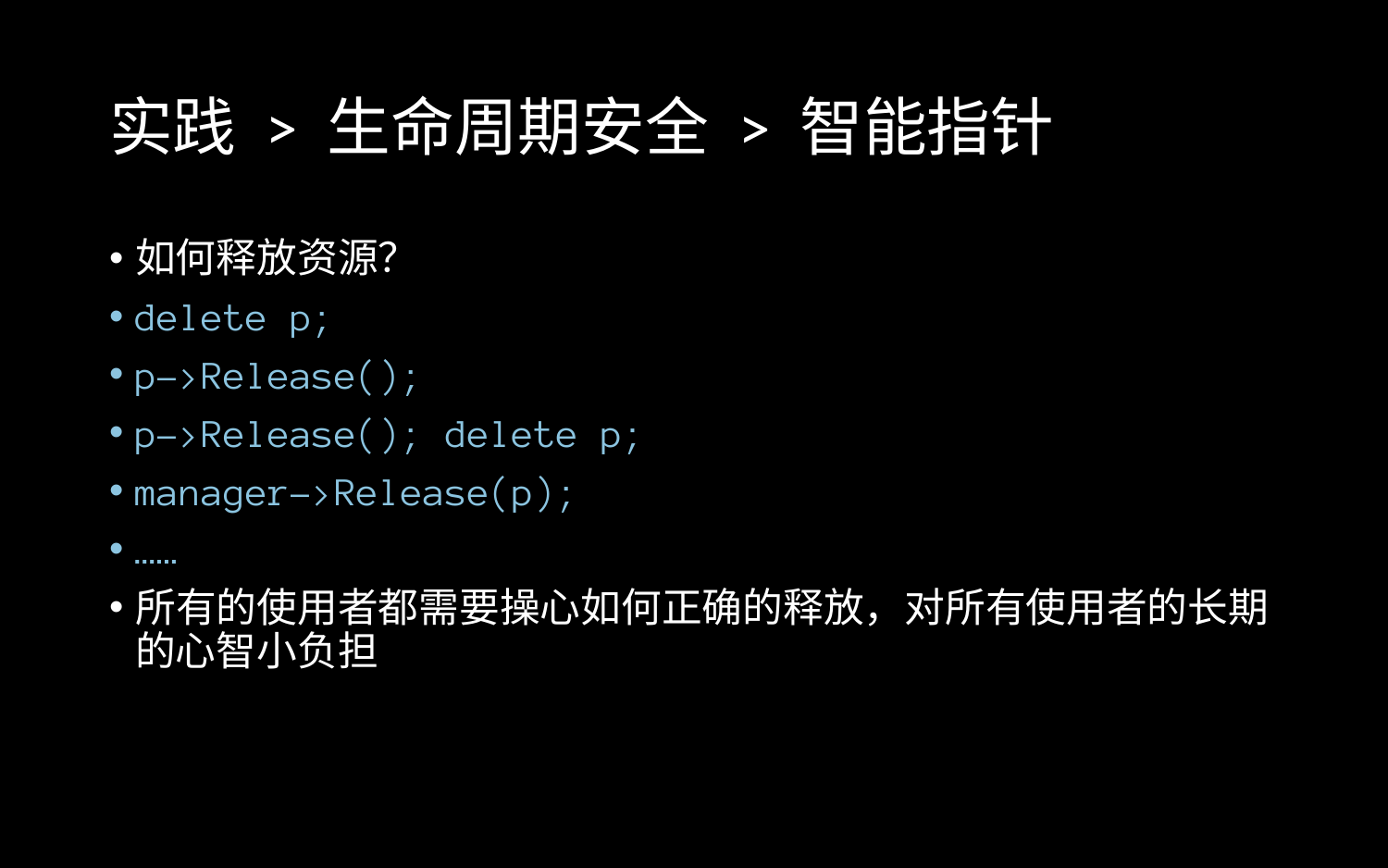

# 实践 > 生命周期安全 > 智能指针
如何释放资源？
delete p;
p->Release();
p->Release(); delete p;
manager->Release(p);
……
所有的使用者都需要操心如何正确的释放，对所有使用者的长期的心智小负担